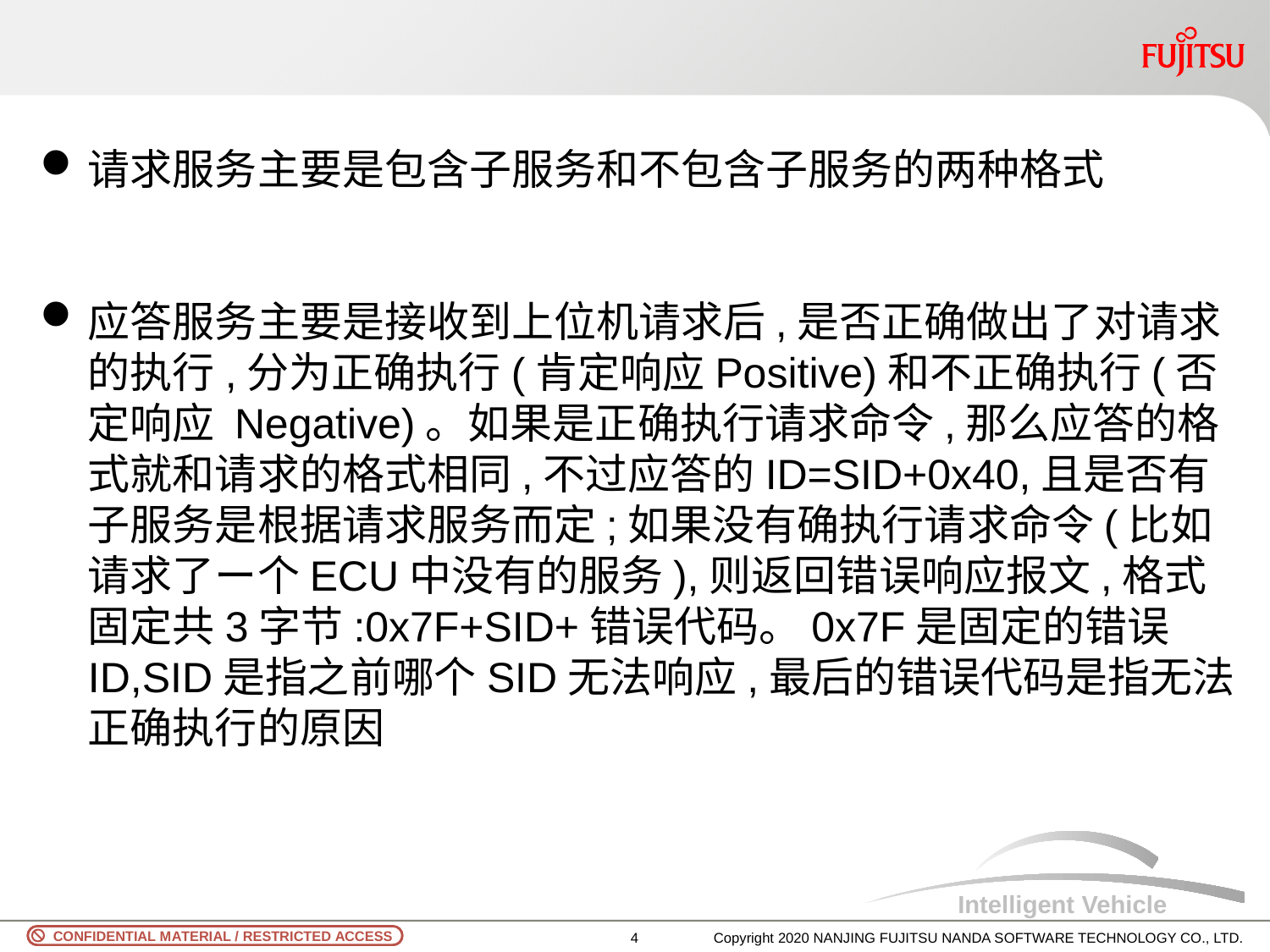

#
请求服务主要是包含子服务和不包含子服务的两种格式

应答服务主要是接收到上位机请求后,是否正确做出了对请求的执行,分为正确执行(肯定响应Positive)和不正确执行(否定响应 Negative)。如果是正确执行请求命令,那么应答的格式就和请求的格式相同,不过应答的ID=SID+0x40,且是否有子服务是根据请求服务而定;如果没有确执行请求命令(比如请求了ー个ECU中没有的服务),则返回错误响应报文,格式固定共3字节:0x7F+SID+错误代码。0x7F是固定的错误ID,SID是指之前哪个SID无法响应,最后的错误代码是指无法正确执行的原因
4
Copyright 2020 NANJING FUJITSU NANDA SOFTWARE TECHNOLOGY CO., LTD.